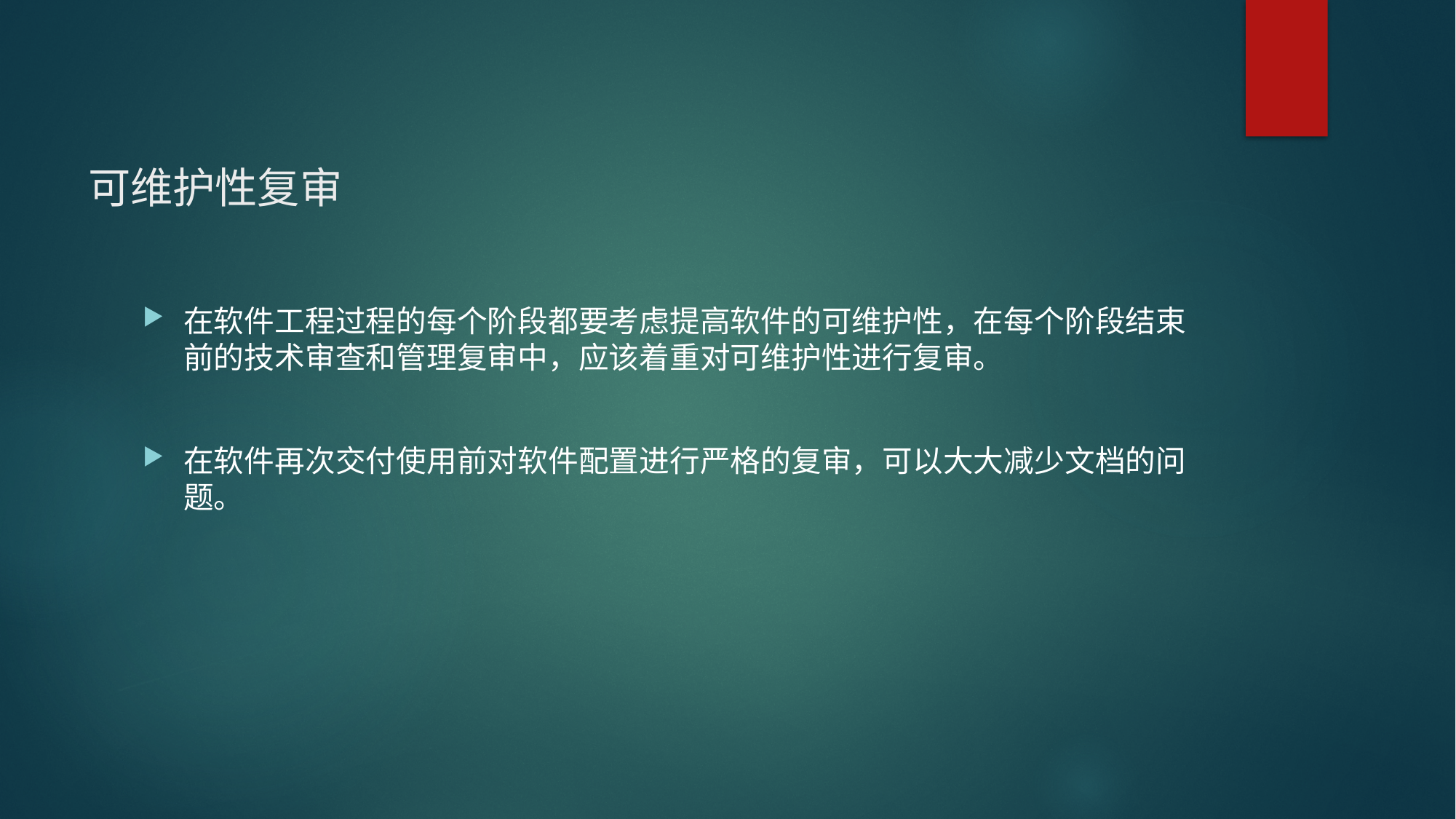

# 可维护性复审

在软件工程过程的每个阶段都要考虑提高软件的可维护性，在每个阶段结束前的技术审查和管理复审中，应该着重对可维护性进行复审。

在软件再次交付使用前对软件配置进行严格的复审，可以大大减少文档的问题。